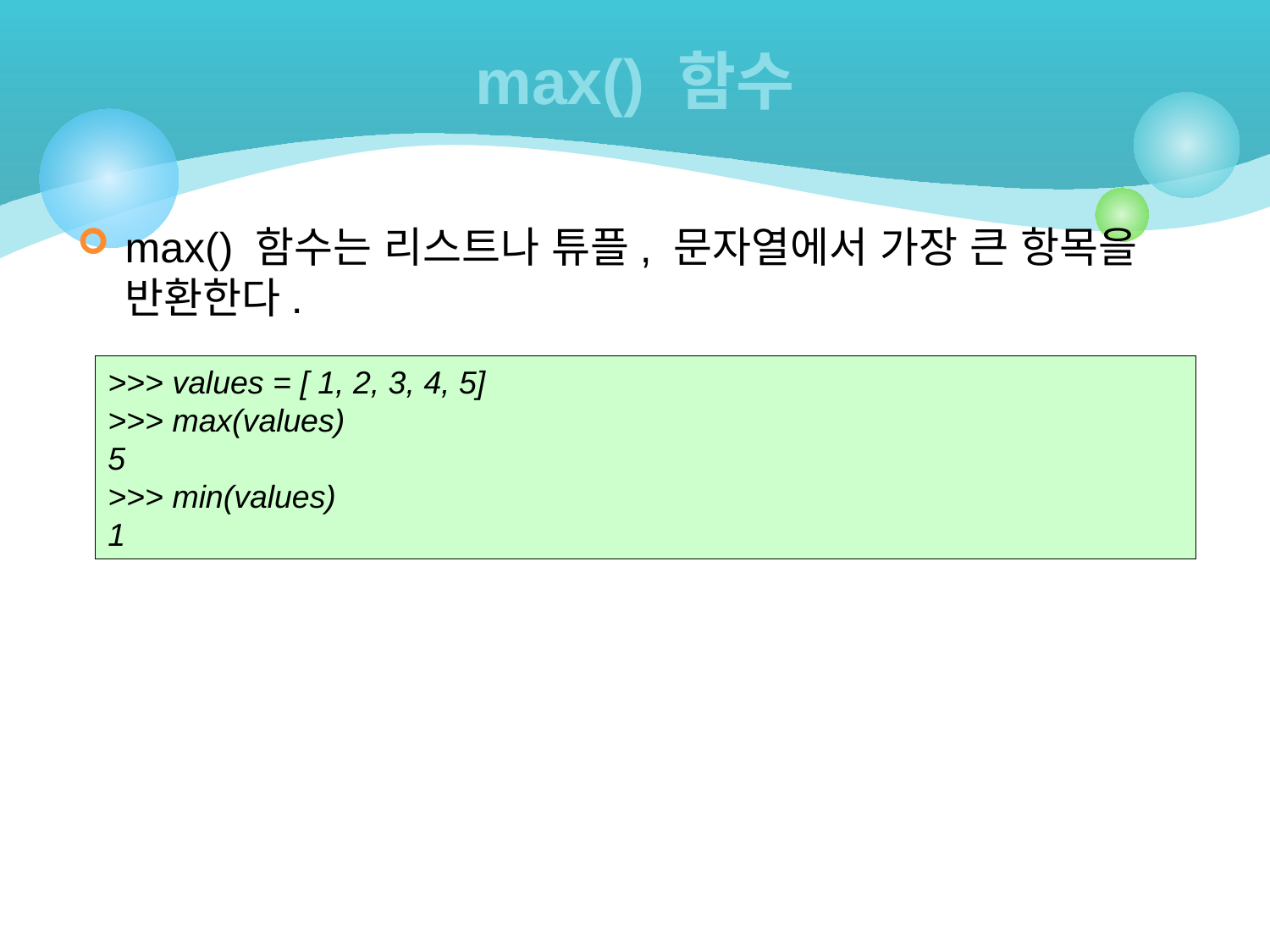

# max() 함수
max() 함수는 리스트나 튜플, 문자열에서 가장 큰 항목을 반환한다.
>>> values = [ 1, 2, 3, 4, 5]
>>> max(values)
5
>>> min(values)
1